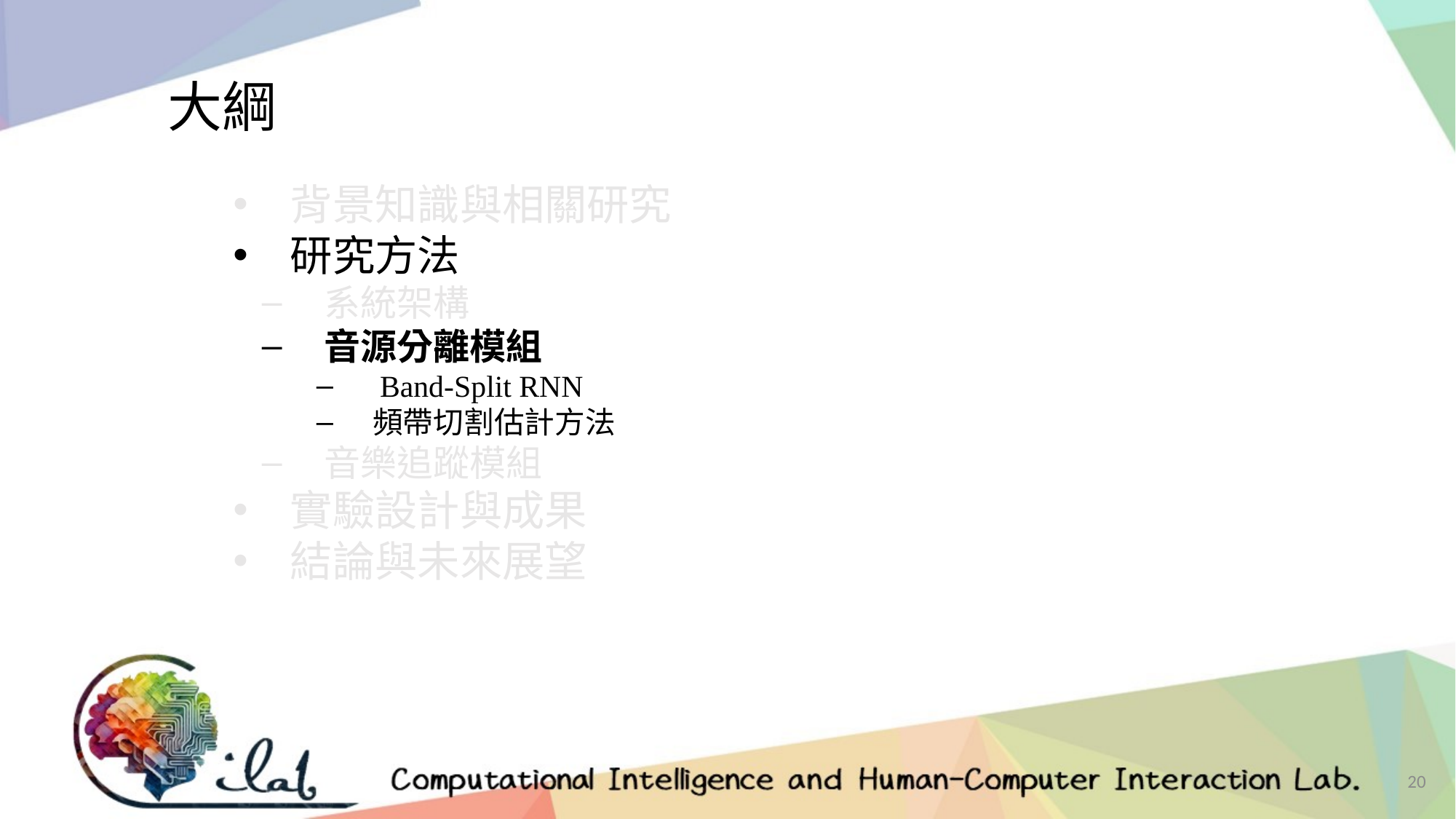

大綱
　背景知識與相關研究
　研究方法
　系統架構
　音源分離模組
　Band-Split RNN
　頻帶切割估計方法
　音樂追蹤模組
　實驗設計與成果
　結論與未來展望
20